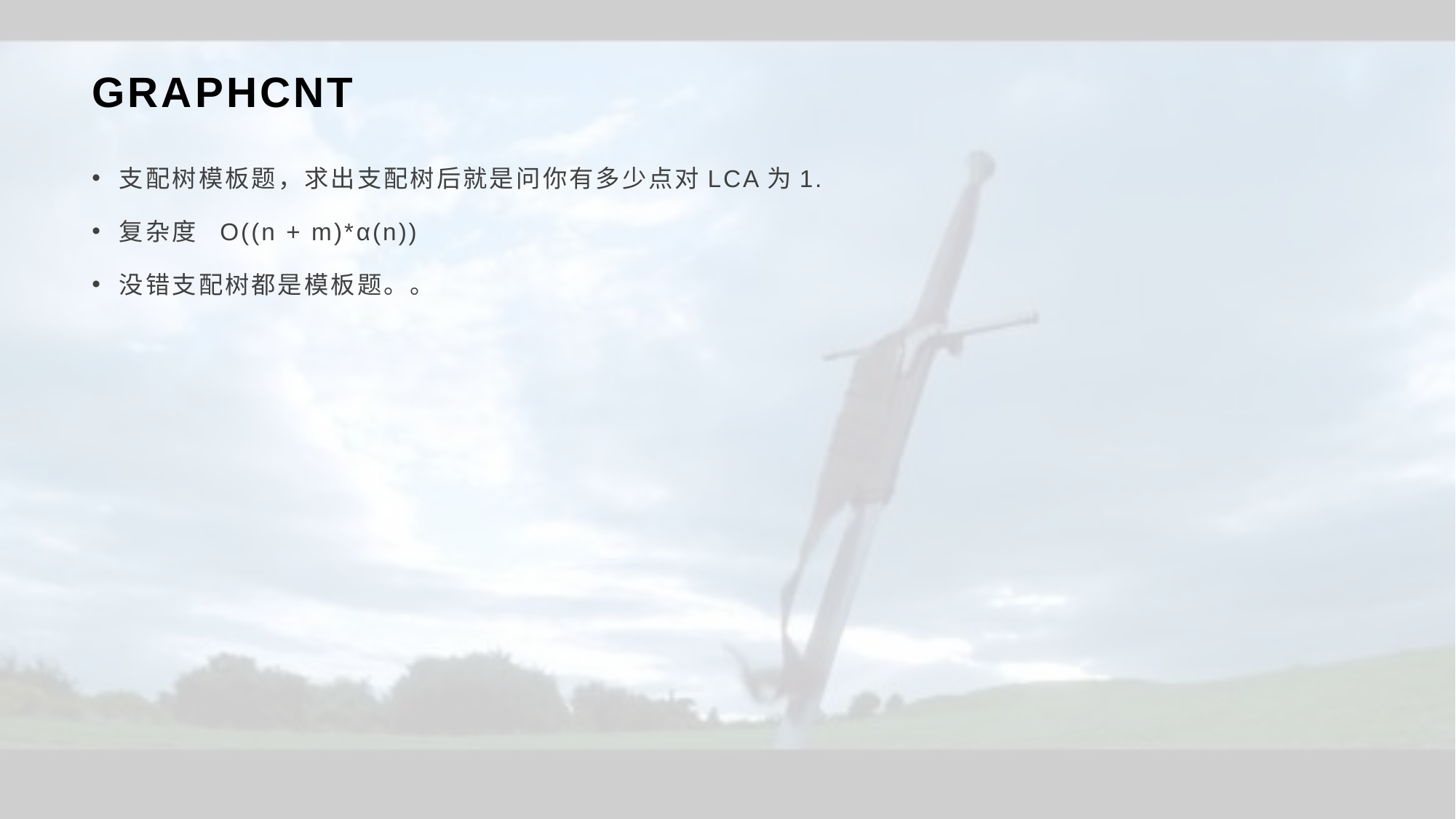

# GRAPHCNT
支配树模板题，求出支配树后就是问你有多少点对LCA为1.
复杂度  O((n + m)*α(n))
没错支配树都是模板题。。